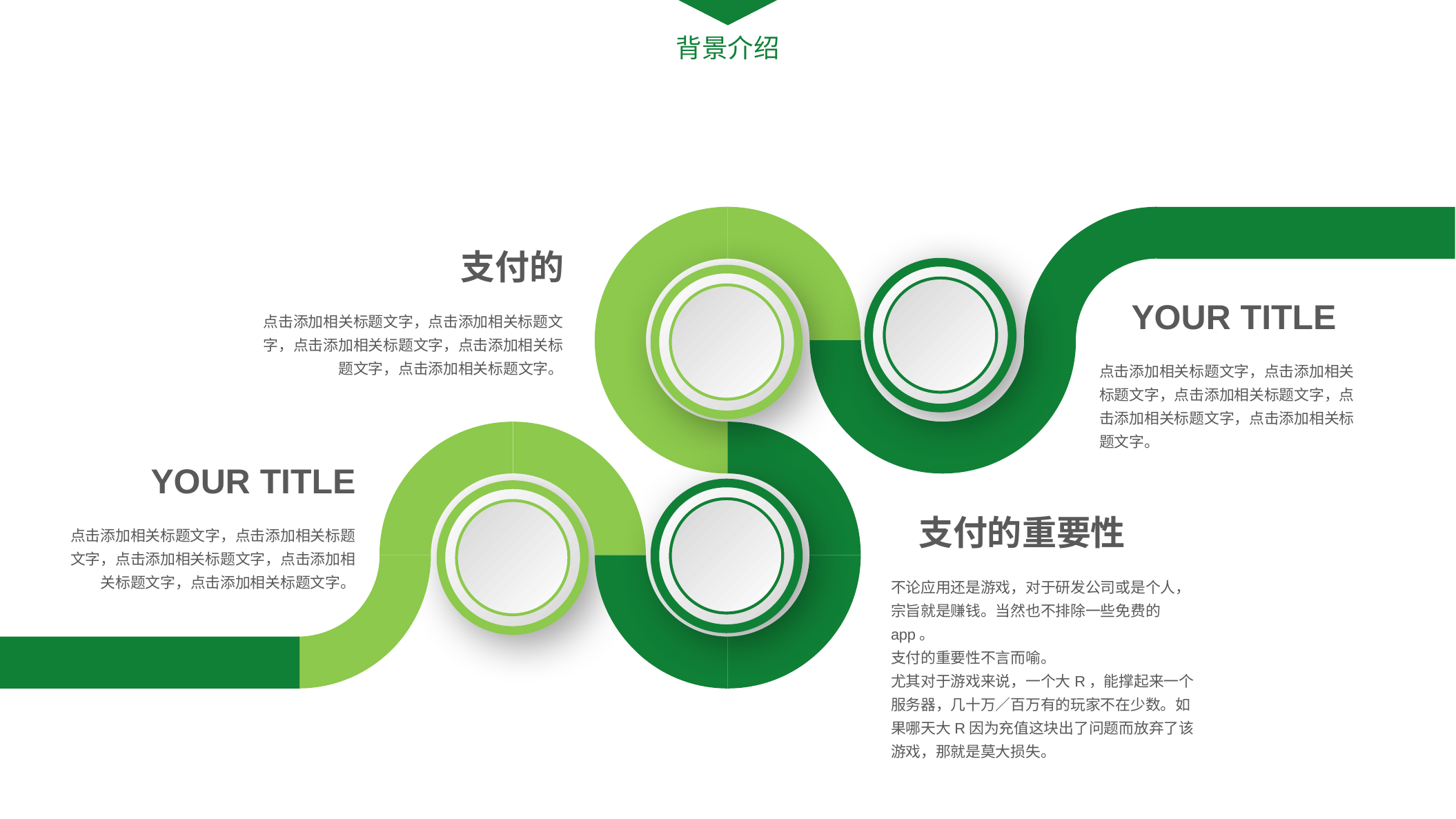

背景介绍

 支付的

YOUR TITLE
点击添加相关标题文字，点击添加相关标题文字，点击添加相关标题文字，点击添加相关标题文字，点击添加相关标题文字。

点击添加相关标题文字，点击添加相关标题文字，点击添加相关标题文字，点击添加相关标题文字，点击添加相关标题文字。

 YOUR TITLE

支付的重要性
点击添加相关标题文字，点击添加相关标题文字，点击添加相关标题文字，点击添加相关标题文字，点击添加相关标题文字。

不论应用还是游戏，对于研发公司或是个人，宗旨就是赚钱。当然也不排除一些免费的app。
支付的重要性不言而喻。
尤其对于游戏来说，一个大R，能撑起来一个服务器，几十万／百万有的玩家不在少数。如果哪天大R因为充值这块出了问题而放弃了该游戏，那就是莫大损失。